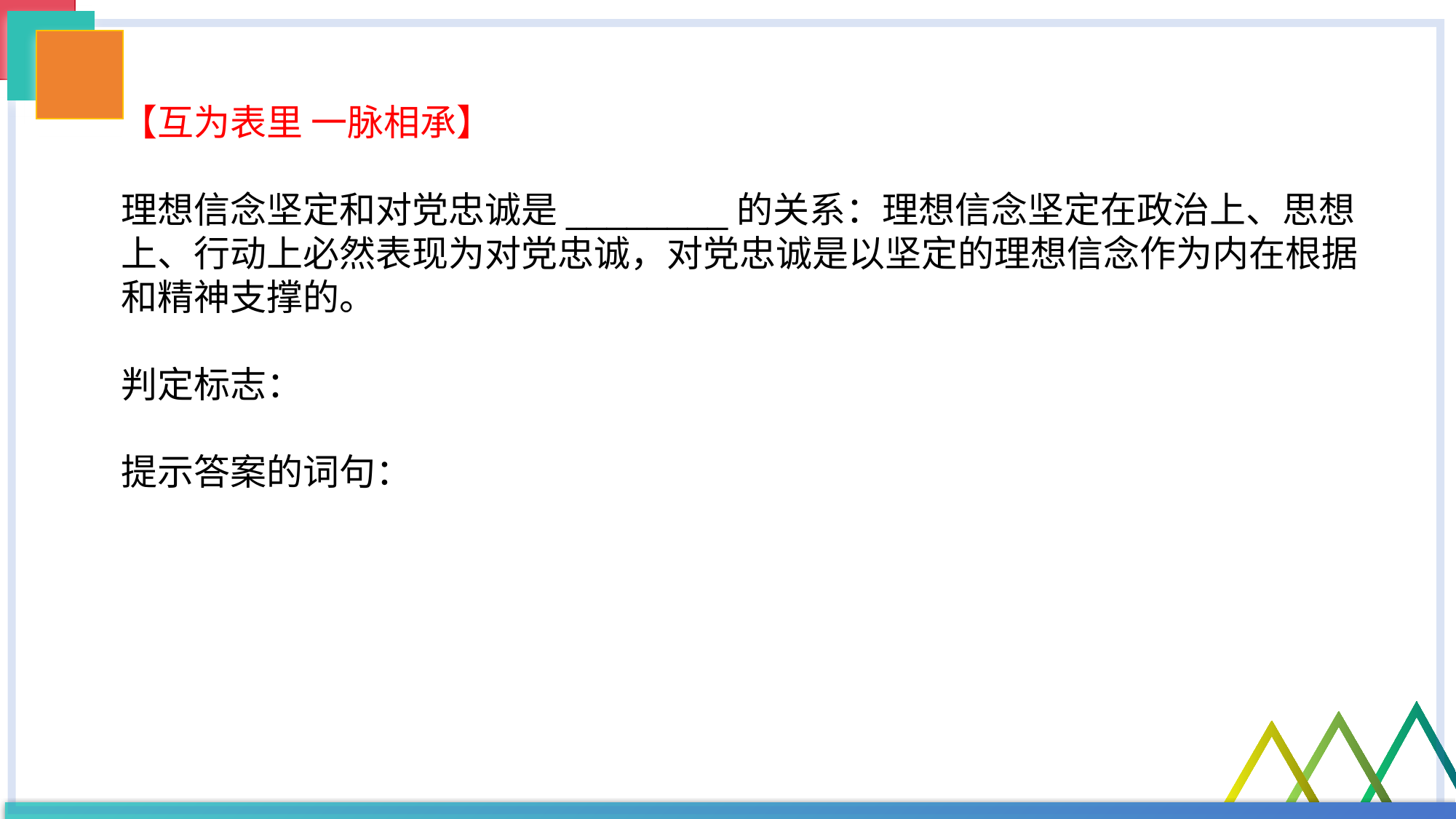

【互为表里 一脉相承】

理想信念坚定和对党忠诚是________的关系：理想信念坚定在政治上、思想上、行动上必然表现为对党忠诚，对党忠诚是以坚定的理想信念作为内在根据和精神支撑的。

判定标志：

提示答案的词句：